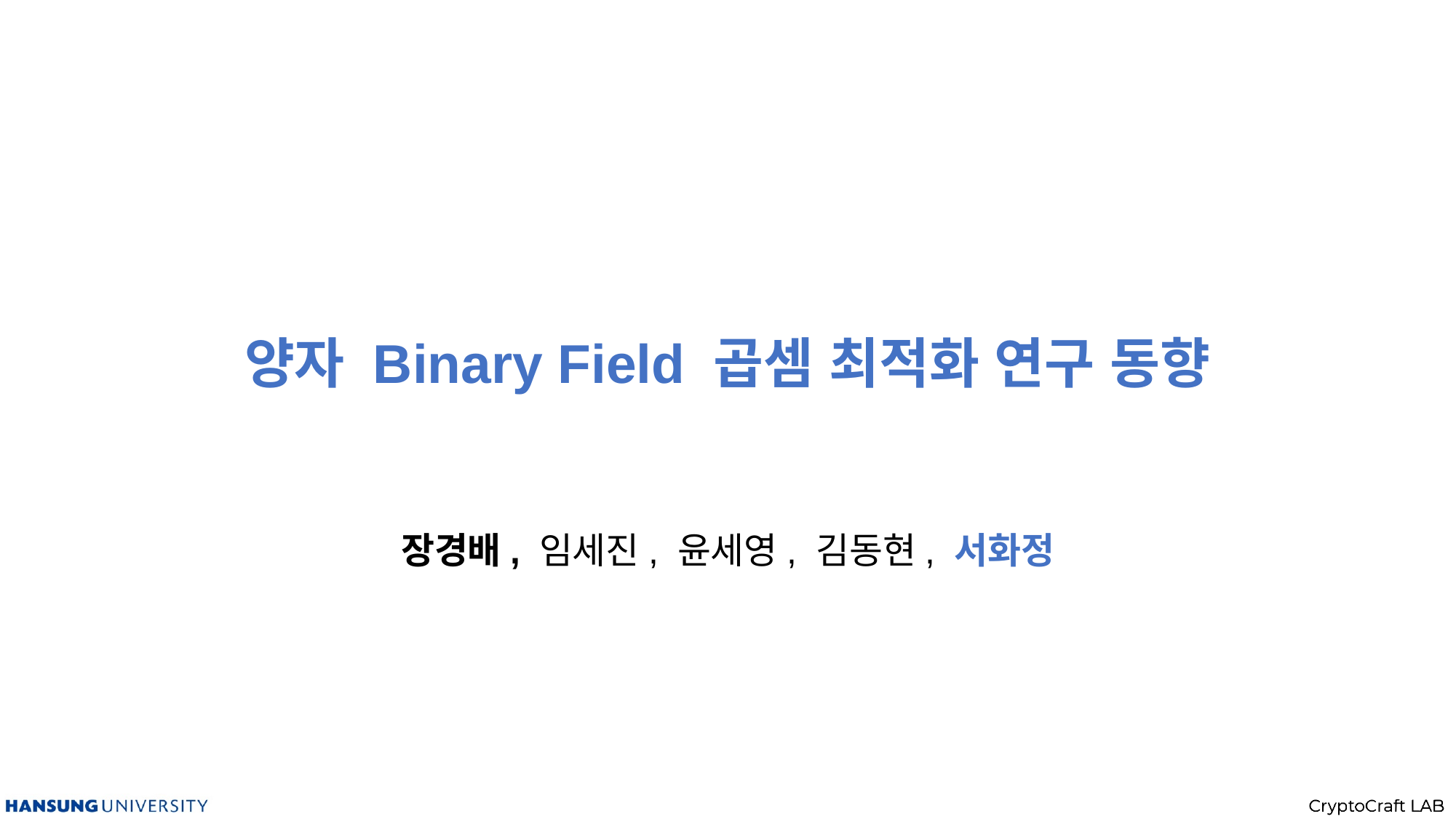

# 양자 Binary Field 곱셈 최적화 연구 동향
장경배, 임세진, 윤세영, 김동현, 서화정